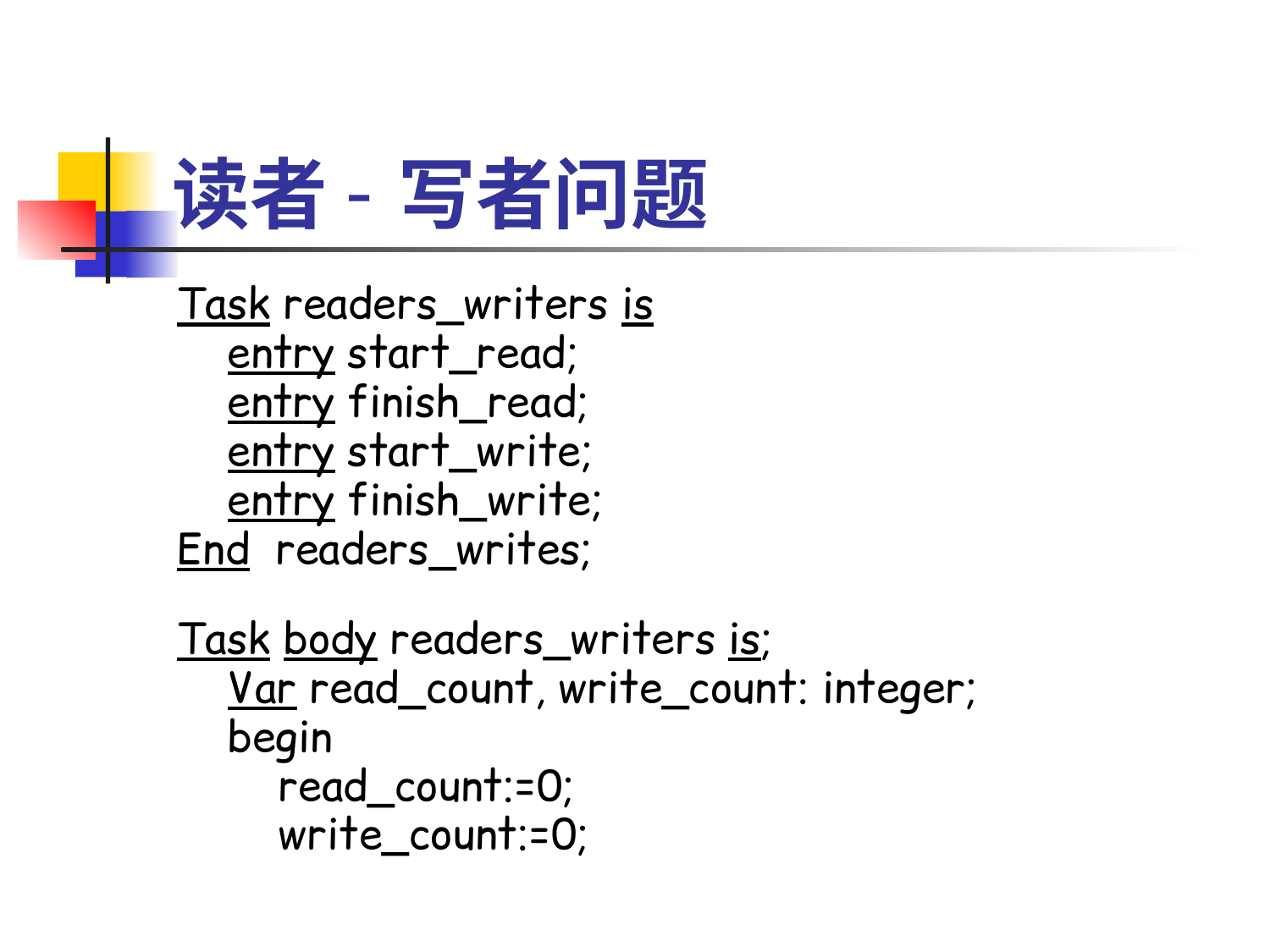

# 读者-写者问题
Task readers_writers is
    entry start_read;
    entry finish_read;
    entry start_write;
    entry finish_write;
End  readers_writes;
Task body readers_writers is;
    Var read_count, write_count: integer;
    begin
        read_count:=0;
        write_count:=0;